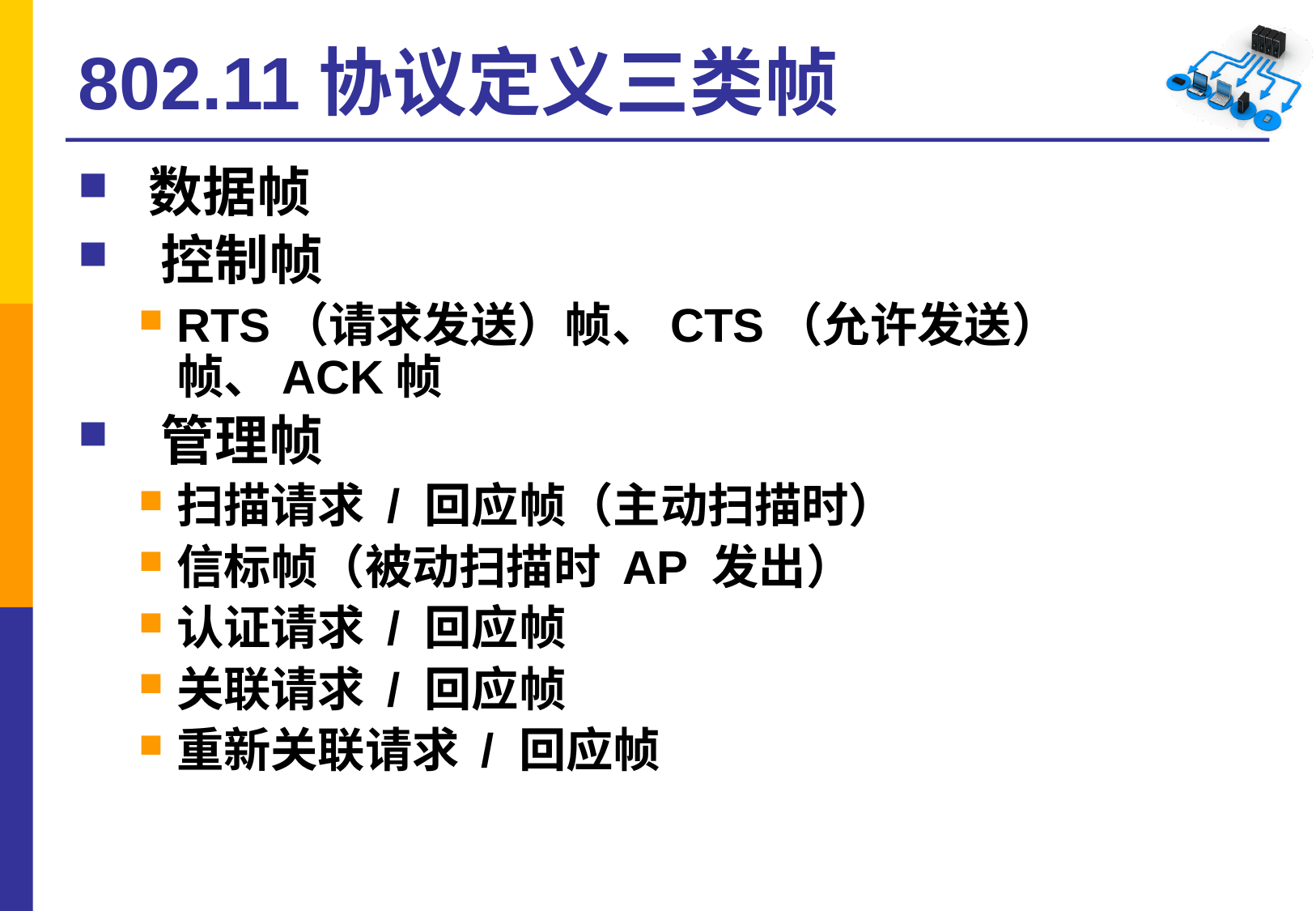

# 802.11协议定义三类帧
 数据帧
  控制帧
RTS（请求发送）帧、CTS（允许发送）帧、ACK帧
  管理帧
扫描请求 / 回应帧（主动扫描时）
信标帧（被动扫描时 AP 发出）
认证请求 / 回应帧
关联请求 / 回应帧
重新关联请求 / 回应帧